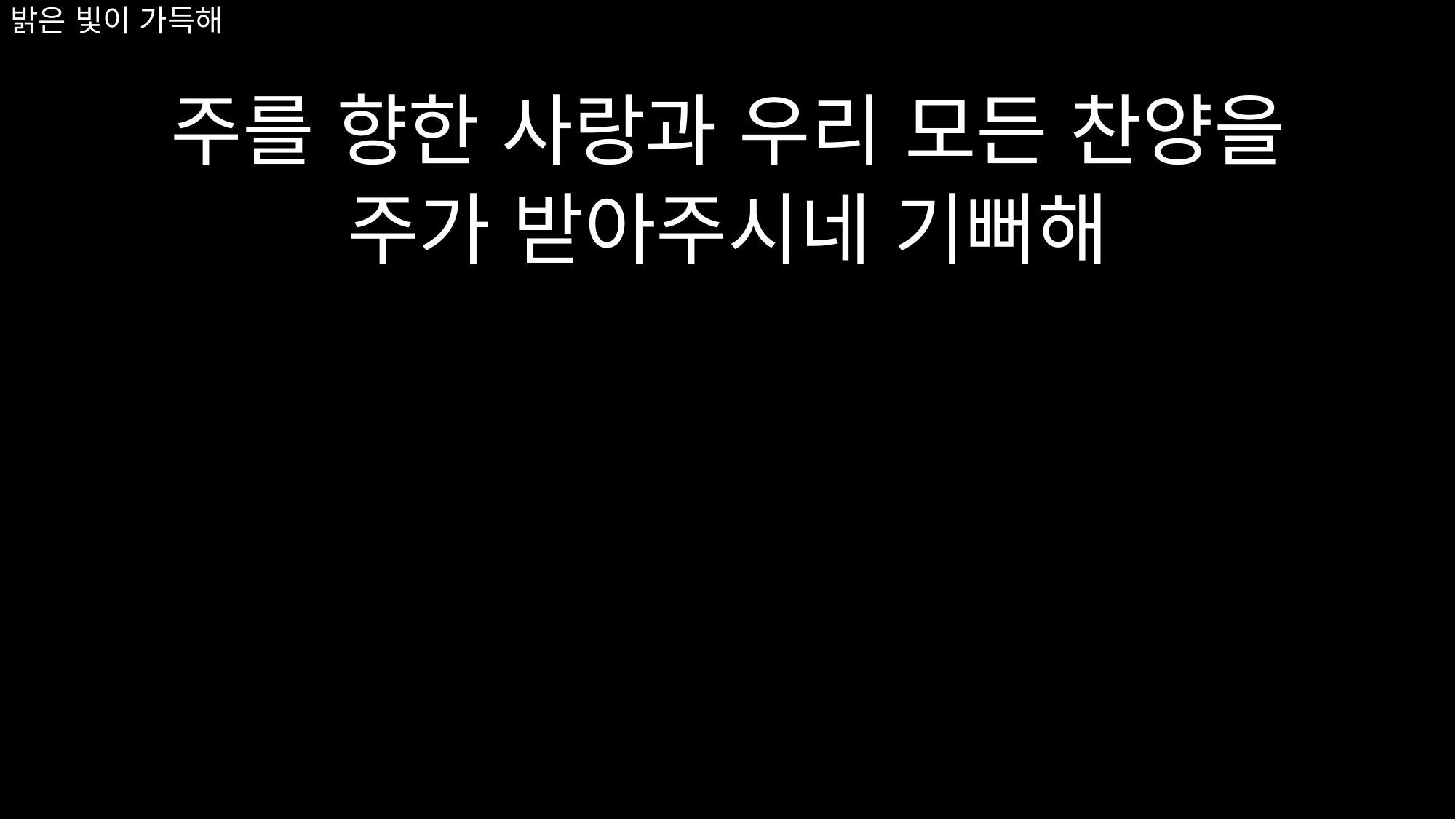

주를 향한 사랑과 우리 모든 찬양을
주가 받아주시네 기뻐해

# 밝은 빛이 가득해